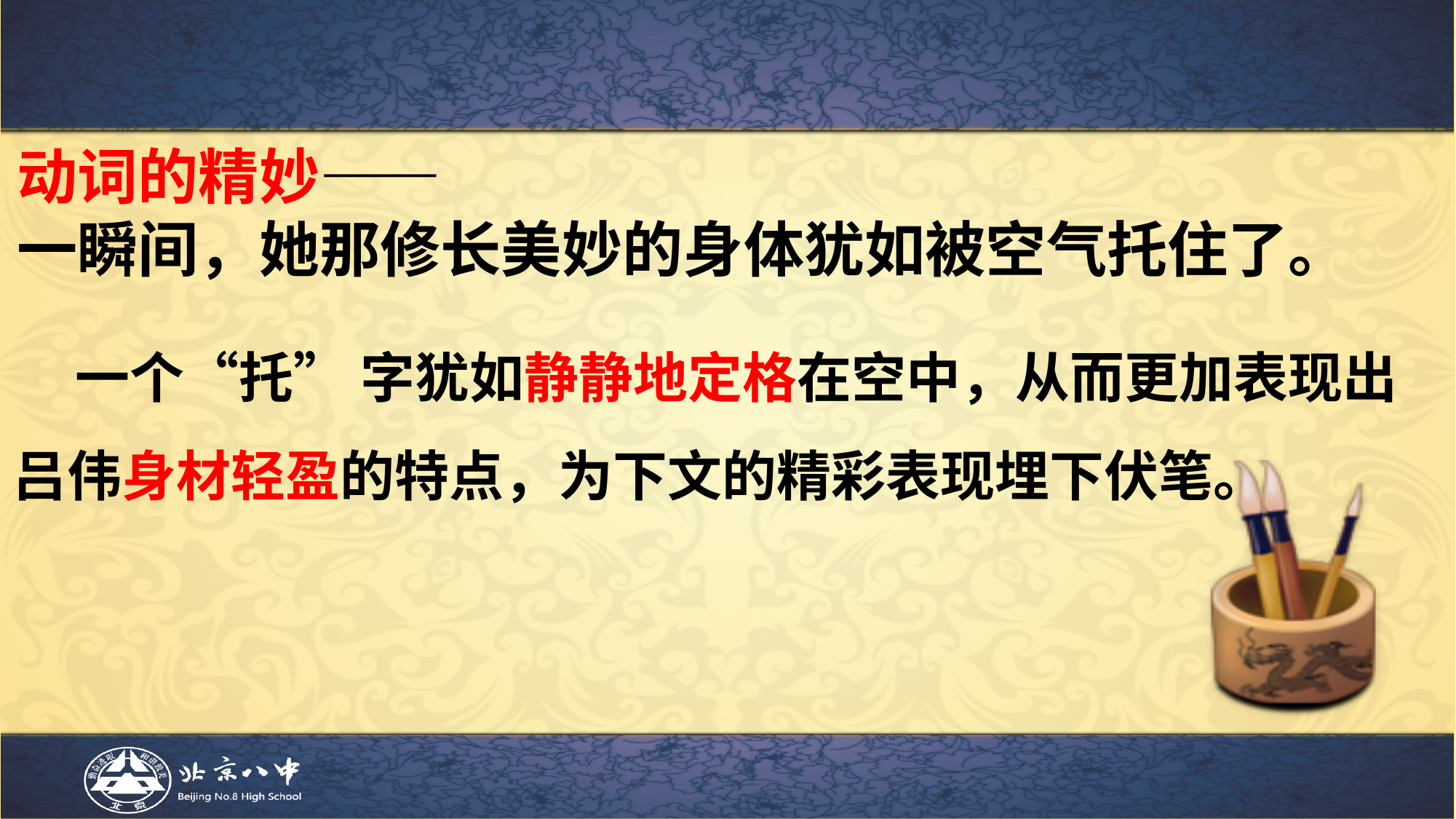

动词的精妙——
一瞬间，她那修长美妙的身体犹如被空气托住了。
    一个“托” 字犹如静静地定格在空中，从而更加表现出吕伟身材轻盈的特点，为下文的精彩表现埋下伏笔。